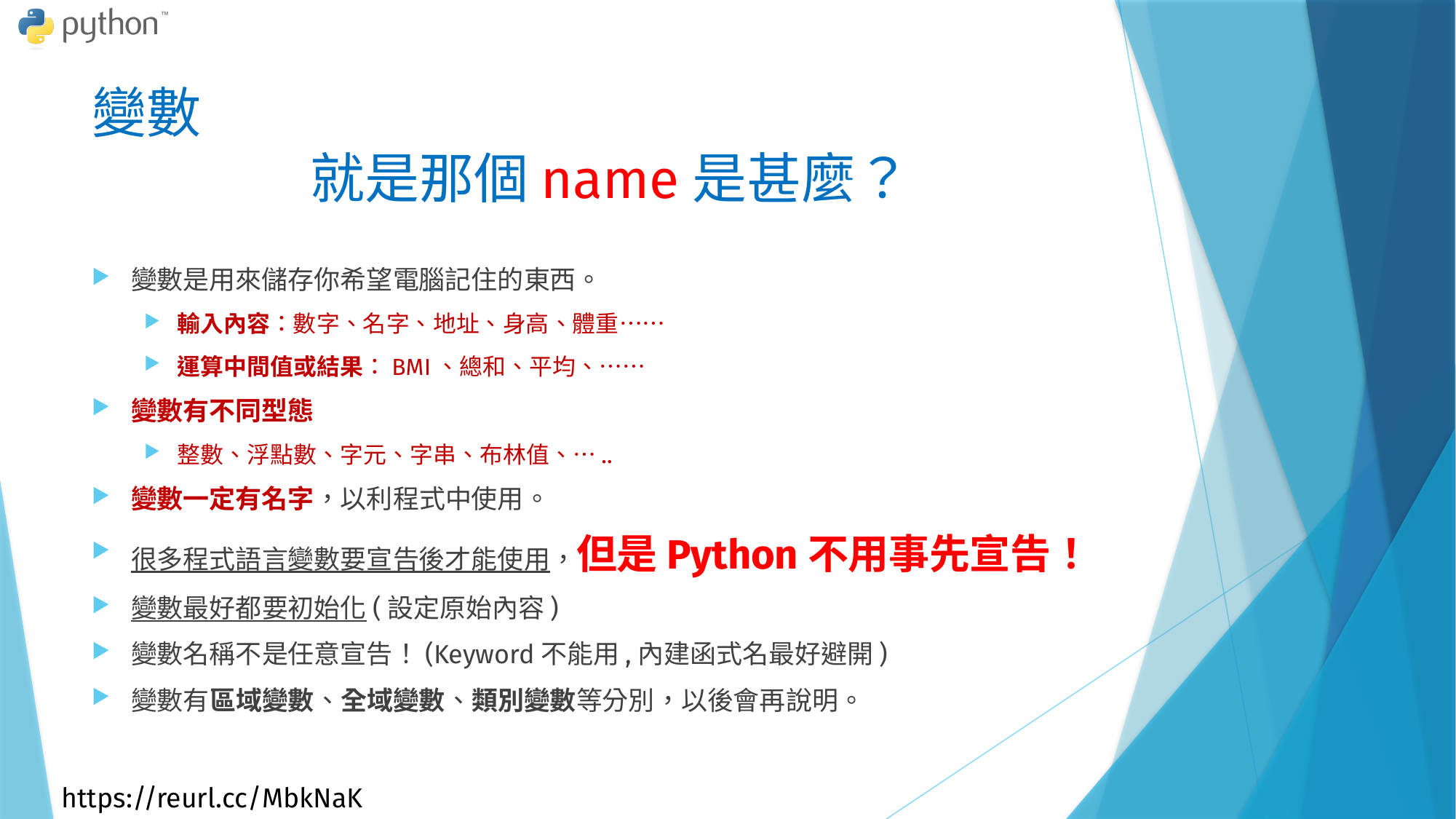

# 變數 就是那個name是甚麼？
變數是用來儲存你希望電腦記住的東西。
輸入內容：數字、名字、地址、身高、體重……
運算中間值或結果：BMI、總和、平均、……
變數有不同型態
整數、浮點數、字元、字串、布林值、…..
變數一定有名字，以利程式中使用。
很多程式語言變數要宣告後才能使用，但是Python不用事先宣告！
變數最好都要初始化(設定原始內容)
變數名稱不是任意宣告！(Keyword不能用,內建函式名最好避開)
變數有區域變數、全域變數、類別變數等分別，以後會再說明。